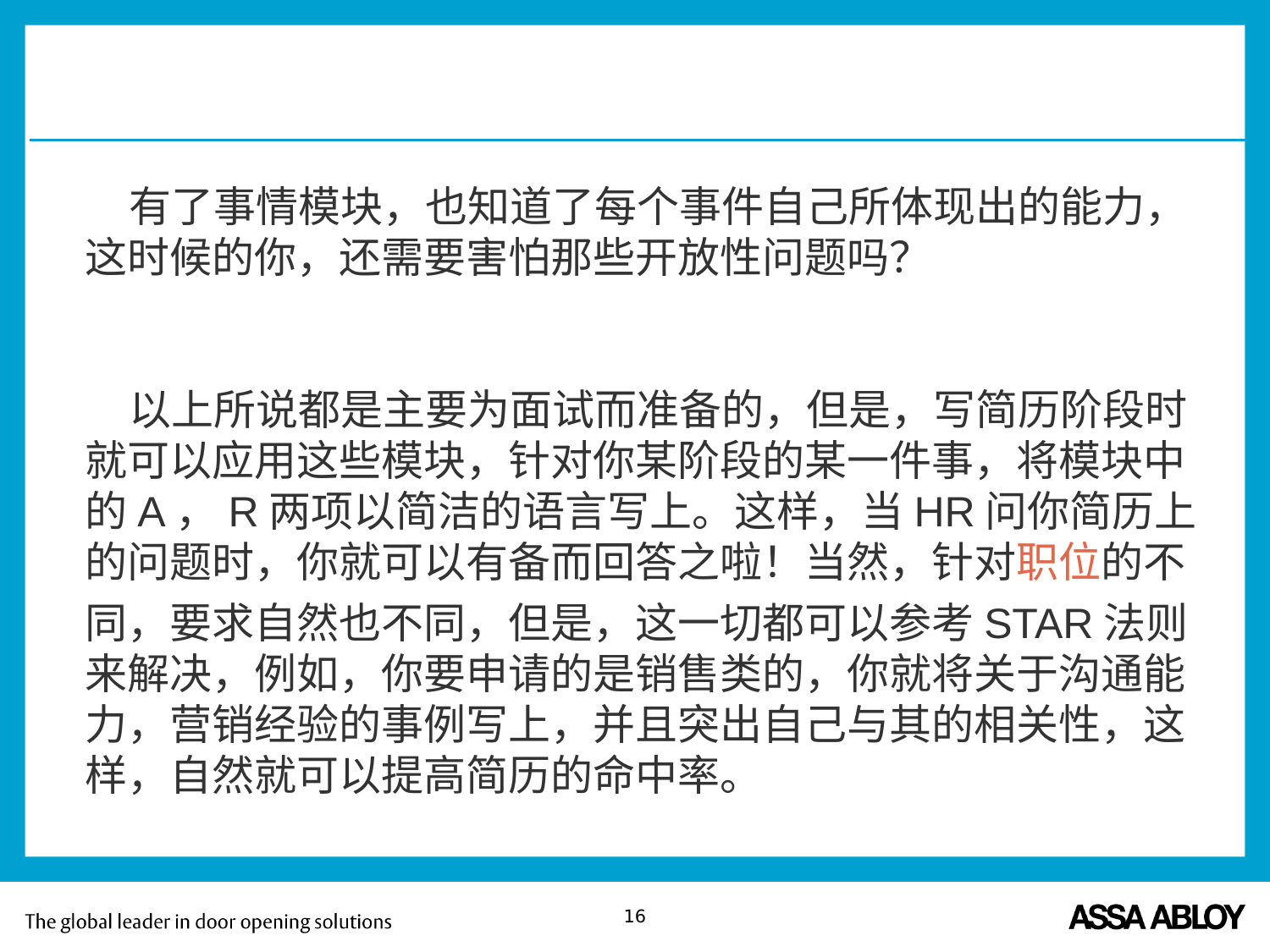

有了事情模块，也知道了每个事件自己所体现出的能力，这时候的你，还需要害怕那些开放性问题吗？

以上所说都是主要为面试而准备的，但是，写简历阶段时就可以应用这些模块，针对你某阶段的某一件事，将模块中的A，R两项以简洁的语言写上。这样，当HR问你简历上的问题时，你就可以有备而回答之啦！当然，针对职位的不同，要求自然也不同，但是，这一切都可以参考STAR法则来解决，例如，你要申请的是销售类的，你就将关于沟通能力，营销经验的事例写上，并且突出自己与其的相关性，这样，自然就可以提高简历的命中率。
16